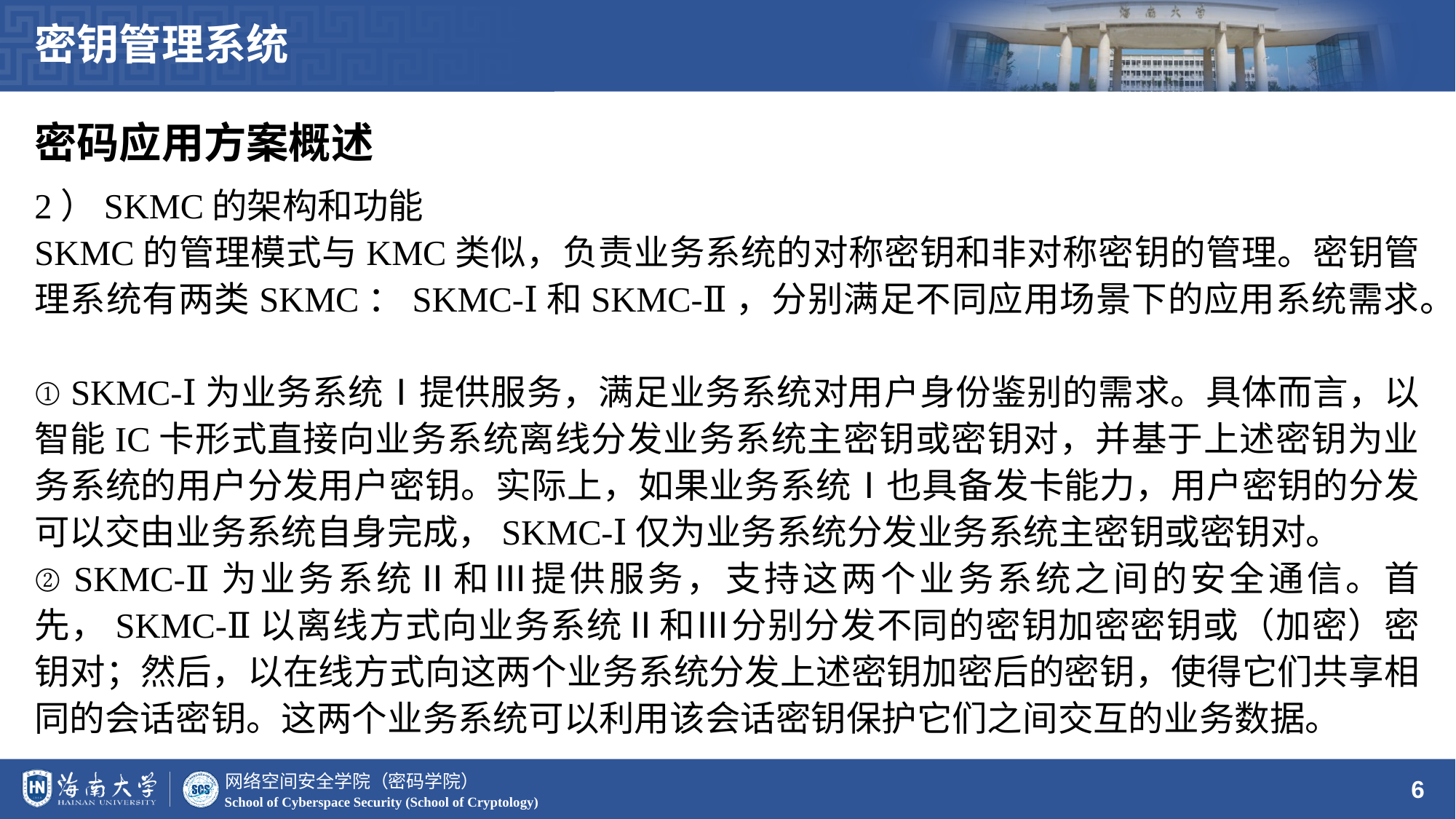

密钥管理系统

密码应用方案概述

2）SKMC的架构和功能
SKMC的管理模式与KMC类似，负责业务系统的对称密钥和非对称密钥的管理。密钥管理系统有两类SKMC：SKMC-Ⅰ和SKMC-Ⅱ，分别满足不同应用场景下的应用系统需求。

① SKMC-Ⅰ为业务系统Ⅰ提供服务，满足业务系统对用户身份鉴别的需求。具体而言，以智能IC卡形式直接向业务系统离线分发业务系统主密钥或密钥对，并基于上述密钥为业务系统的用户分发用户密钥。实际上，如果业务系统Ⅰ也具备发卡能力，用户密钥的分发可以交由业务系统自身完成，SKMC-Ⅰ仅为业务系统分发业务系统主密钥或密钥对。
② SKMC-Ⅱ为业务系统Ⅱ和Ⅲ提供服务，支持这两个业务系统之间的安全通信。首先，SKMC-Ⅱ以离线方式向业务系统Ⅱ和Ⅲ分别分发不同的密钥加密密钥或（加密）密钥对；然后，以在线方式向这两个业务系统分发上述密钥加密后的密钥，使得它们共享相同的会话密钥。这两个业务系统可以利用该会话密钥保护它们之间交互的业务数据。
6